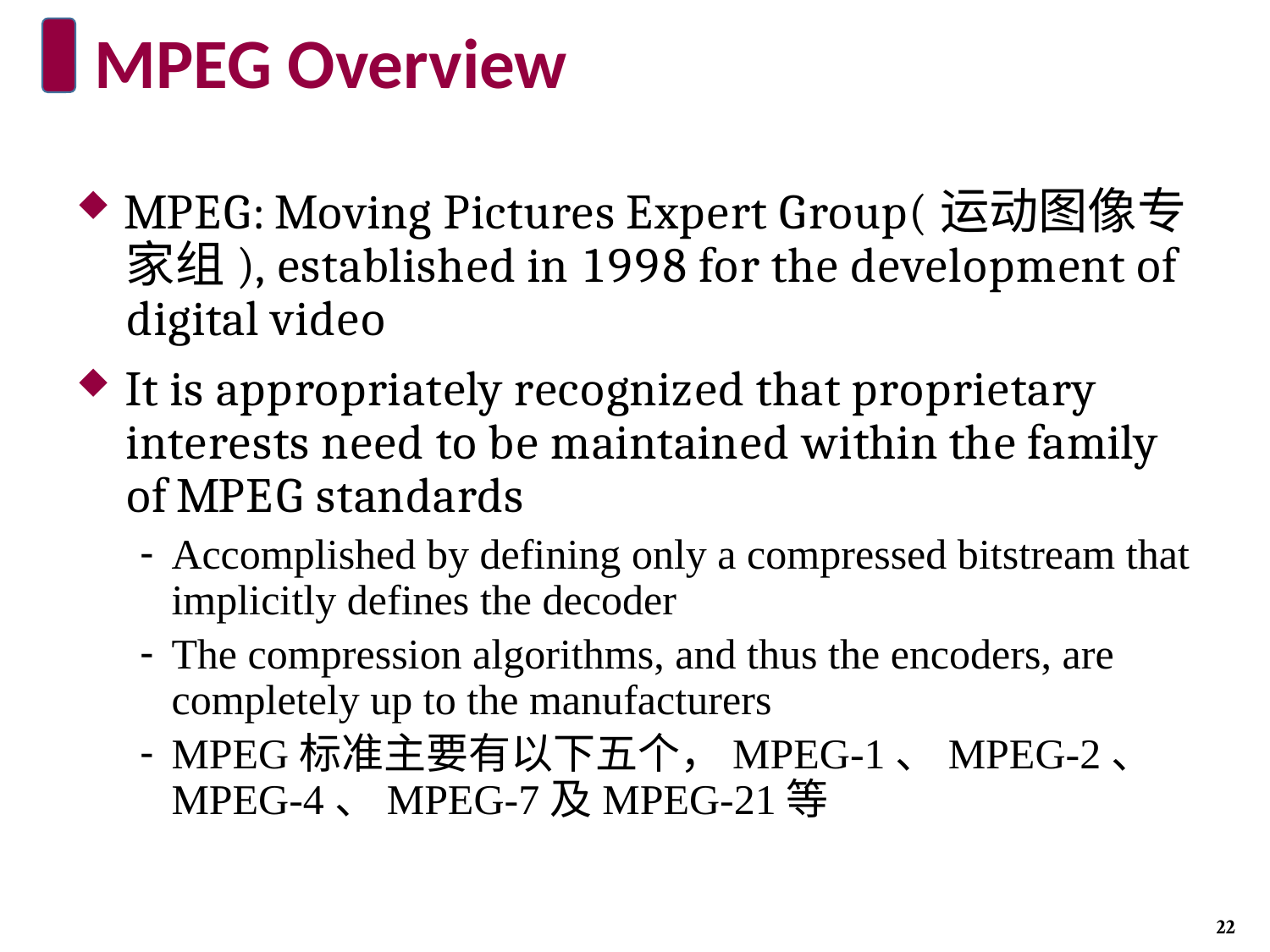

# MPEG Overview
MPEG: Moving Pictures Expert Group(运动图像专家组), established in 1998 for the development of digital video
It is appropriately recognized that proprietary interests need to be maintained within the family of MPEG standards
Accomplished by defining only a compressed bitstream that implicitly defines the decoder
The compression algorithms, and thus the encoders, are completely up to the manufacturers
MPEG标准主要有以下五个，MPEG-1、MPEG-2、MPEG-4、MPEG-7及MPEG-21等
22